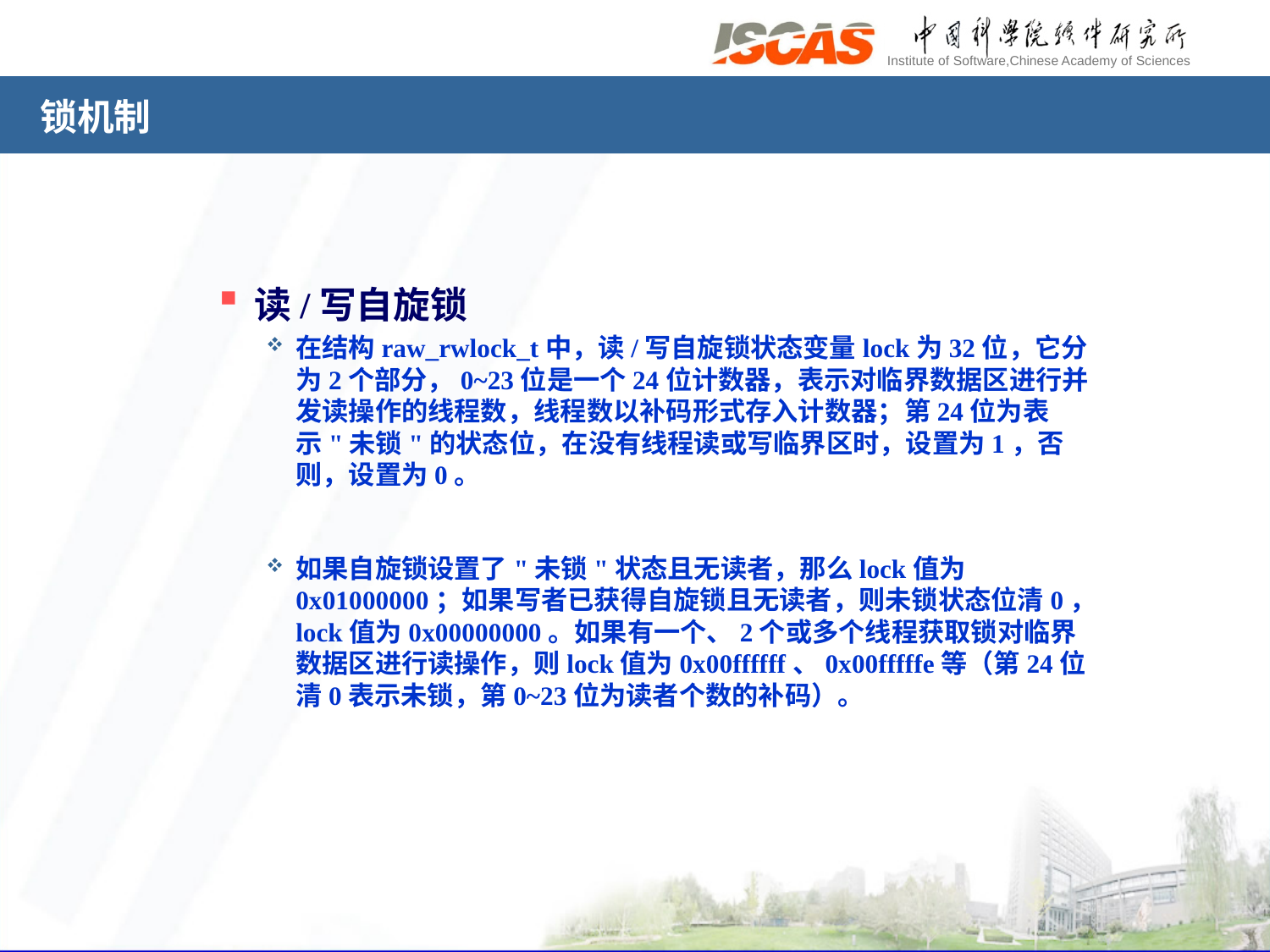

# 锁机制
读/写自旋锁
在结构raw_rwlock_t中，读/写自旋锁状态变量lock为32位，它分为2个部分，0~23位是一个24位计数器，表示对临界数据区进行并发读操作的线程数，线程数以补码形式存入计数器；第24位为表示"未锁"的状态位，在没有线程读或写临界区时，设置为1，否则，设置为0。

如果自旋锁设置了"未锁"状态且无读者，那么lock值为0x01000000；如果写者已获得自旋锁且无读者，则未锁状态位清0，lock值为0x00000000。如果有一个、2个或多个线程获取锁对临界数据区进行读操作，则lock值为0x00ffffff、0x00fffffe等（第24位清0表示未锁，第0~23位为读者个数的补码）。